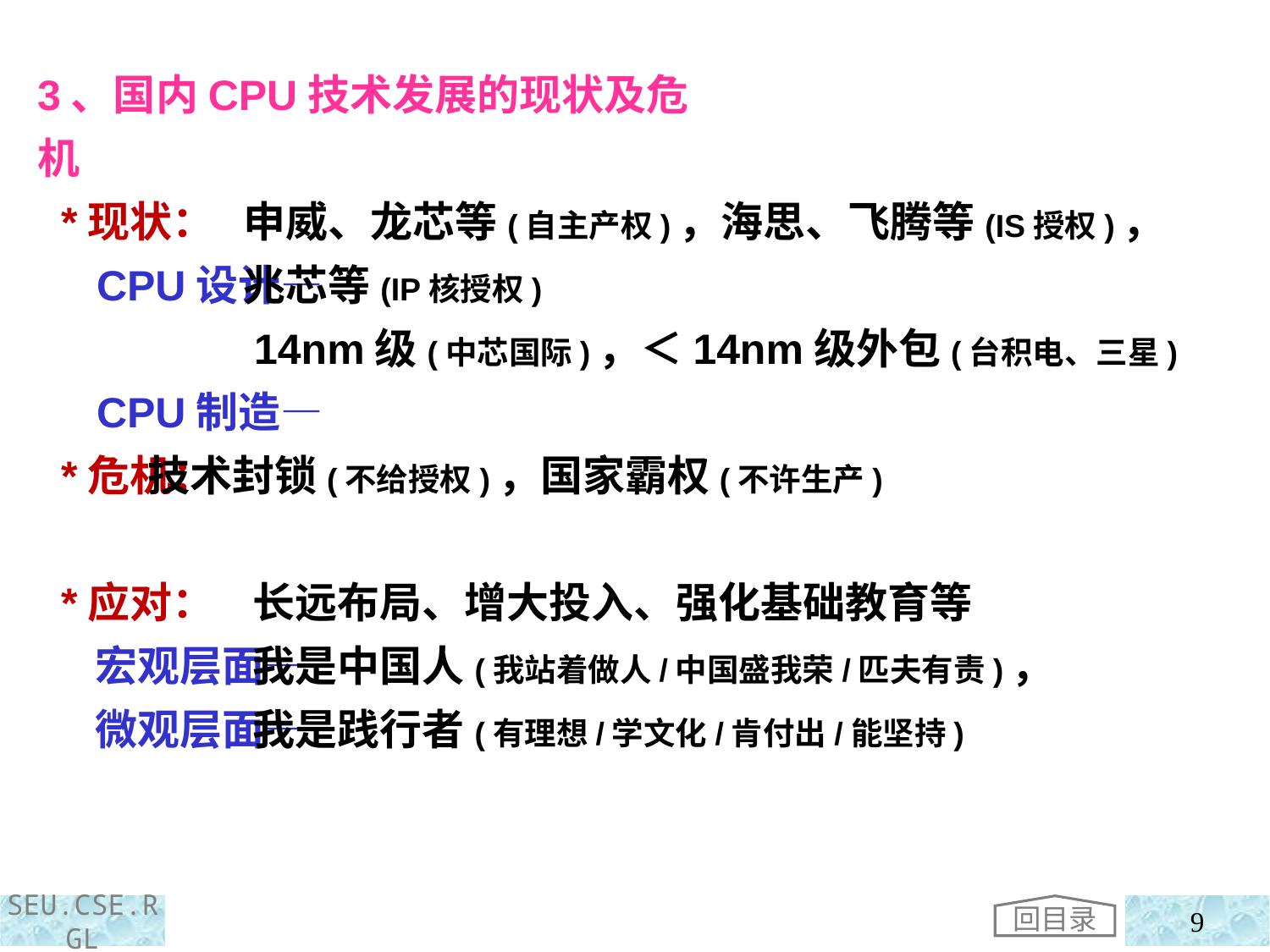

3、国内CPU技术发展的现状及危机
  *现状：
     CPU设计—

     CPU制造—
  *危机：

  *应对：
     宏观层面—
     微观层面—
         申威、龙芯等(自主产权)，海思、飞腾等(IS授权)，
         兆芯等(IP核授权)
         14nm级(中芯国际)，＜14nm级外包(台积电、三星)

技术封锁(不给授权)，国家霸权(不许生产)

          长远布局、增大投入、强化基础教育等
          我是中国人(我站着做人/中国盛我荣/匹夫有责)，
          我是践行者(有理想/学文化/肯付出/能坚持)
回目录
9